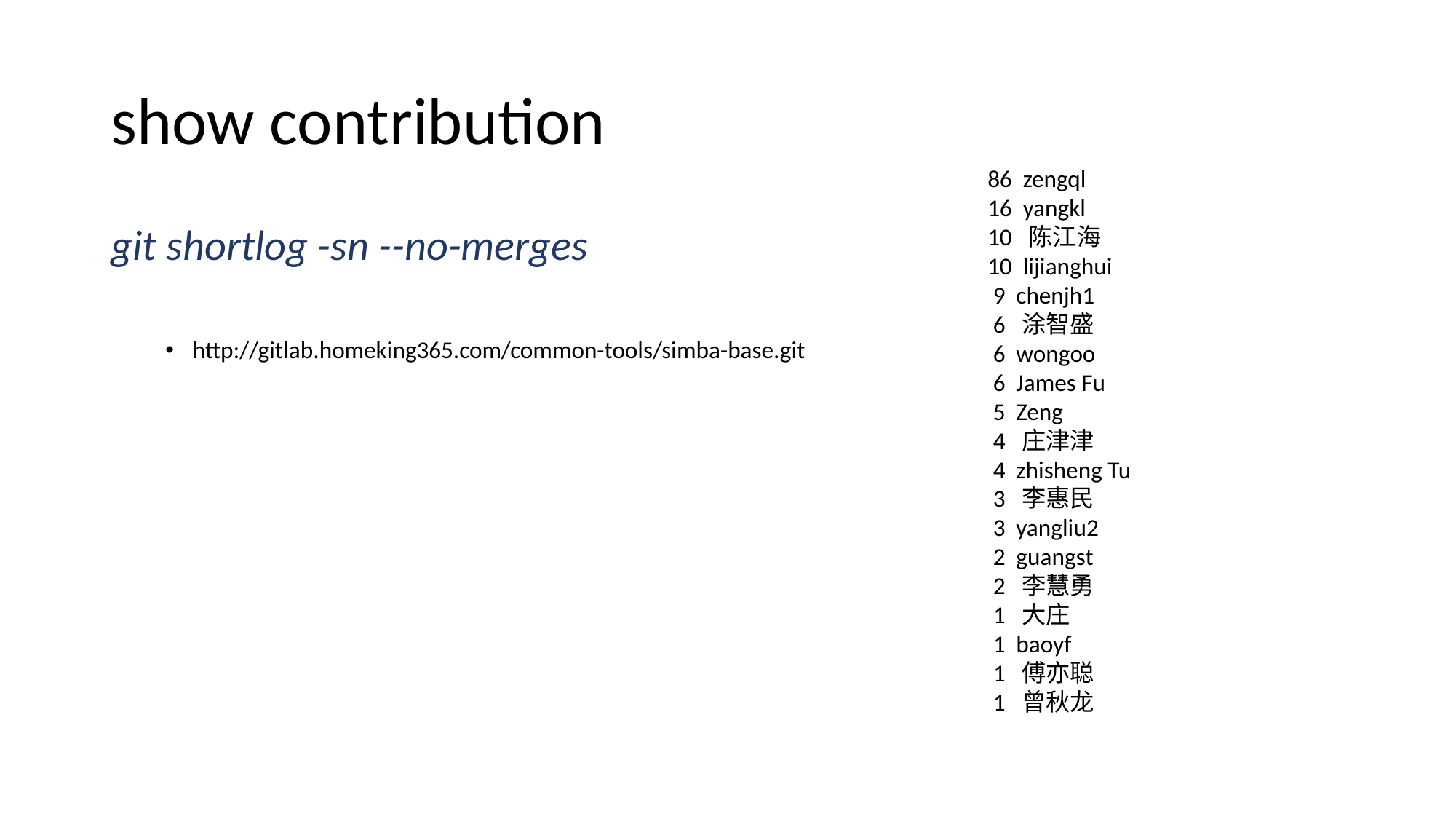

# show contribution
    86  zengql
    16  yangkl
    10  陈江海
    10  lijianghui
     9  chenjh1
     6  涂智盛
     6  wongoo
     6  James Fu
     5  Zeng
     4  庄津津
     4  zhisheng Tu
     3  李惠民
     3  yangliu2
     2  guangst
     2  李慧勇
     1  大庄
     1  baoyf
     1  傅亦聪
     1  曾秋龙
git shortlog -sn --no-merges

http://gitlab.homeking365.com/common-tools/simba-base.git